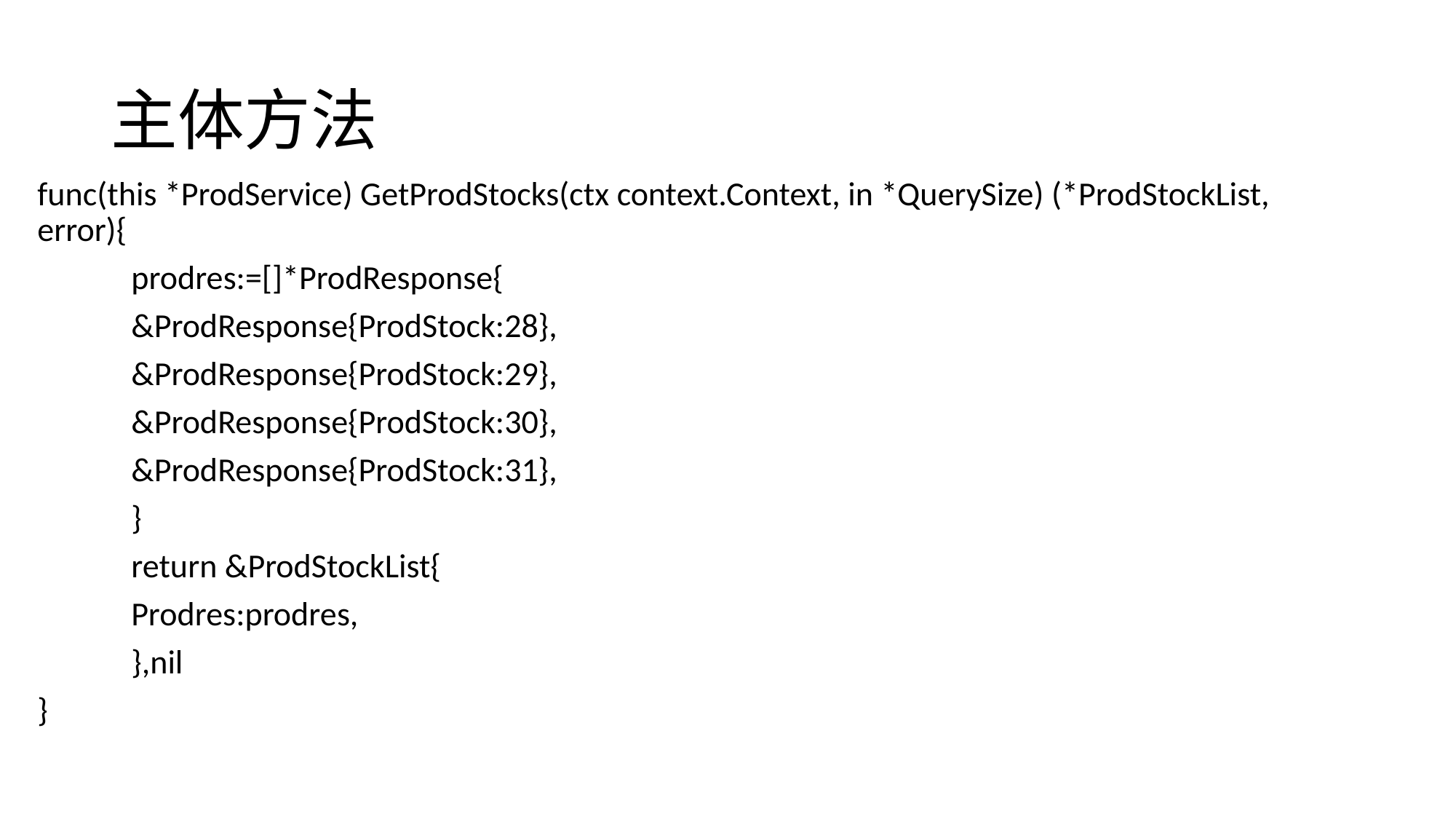

# 主体方法
func(this *ProdService) GetProdStocks(ctx context.Context, in *QuerySize) (*ProdStockList, error){
	 prodres:=[]*ProdResponse{
		 &ProdResponse{ProdStock:28},
		 &ProdResponse{ProdStock:29},
		 &ProdResponse{ProdStock:30},
		 &ProdResponse{ProdStock:31},
	 }
	 return &ProdStockList{
		 Prodres:prodres,
	 },nil
}